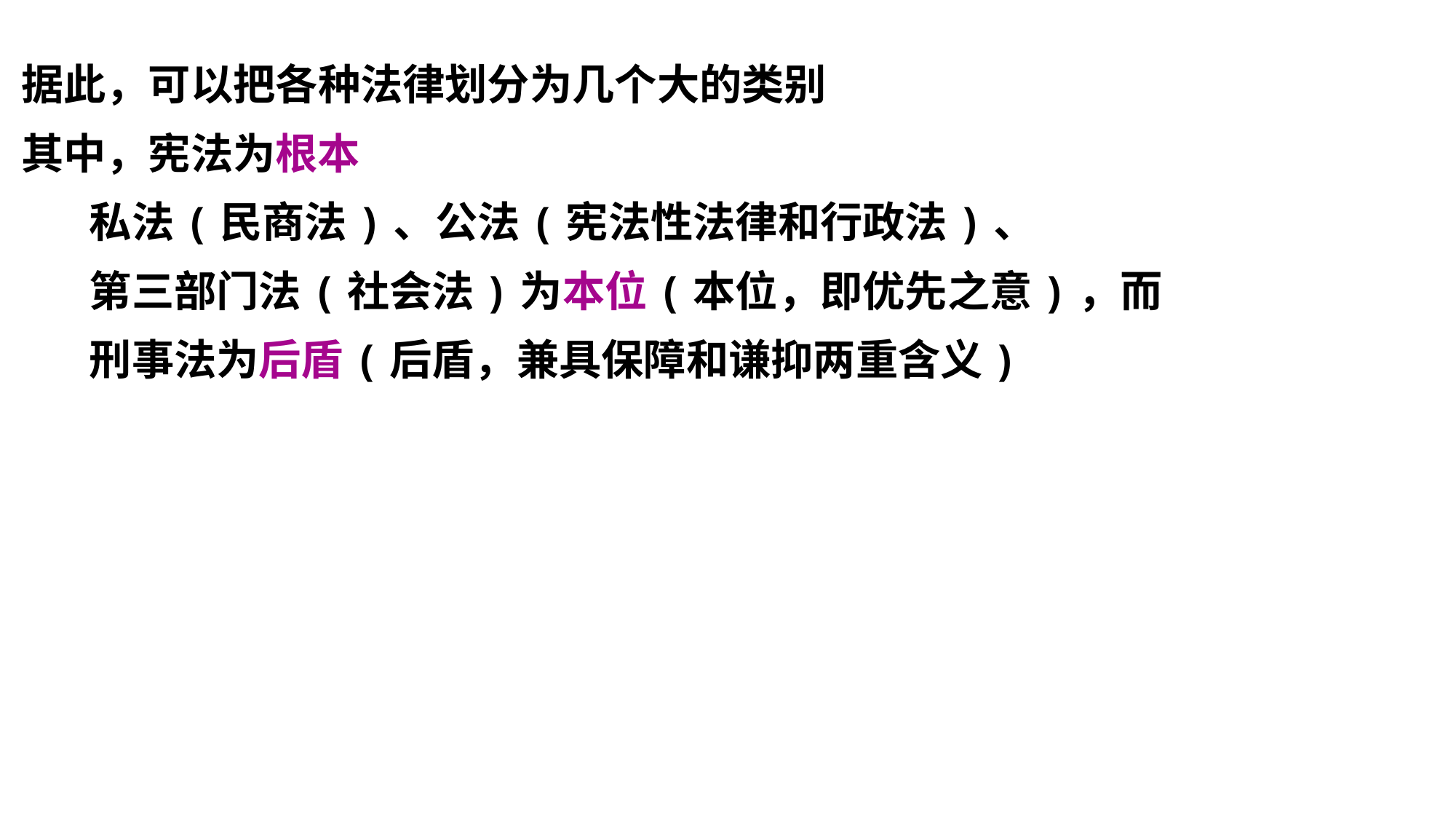

据此，可以把各种法律划分为几个大的类别
其中，宪法为根本
      私法(民商法)、公法(宪法性法律和行政法)、
      第三部门法(社会法)为本位(本位，即优先之意)，而
      刑事法为后盾(后盾，兼具保障和谦抑两重含义)